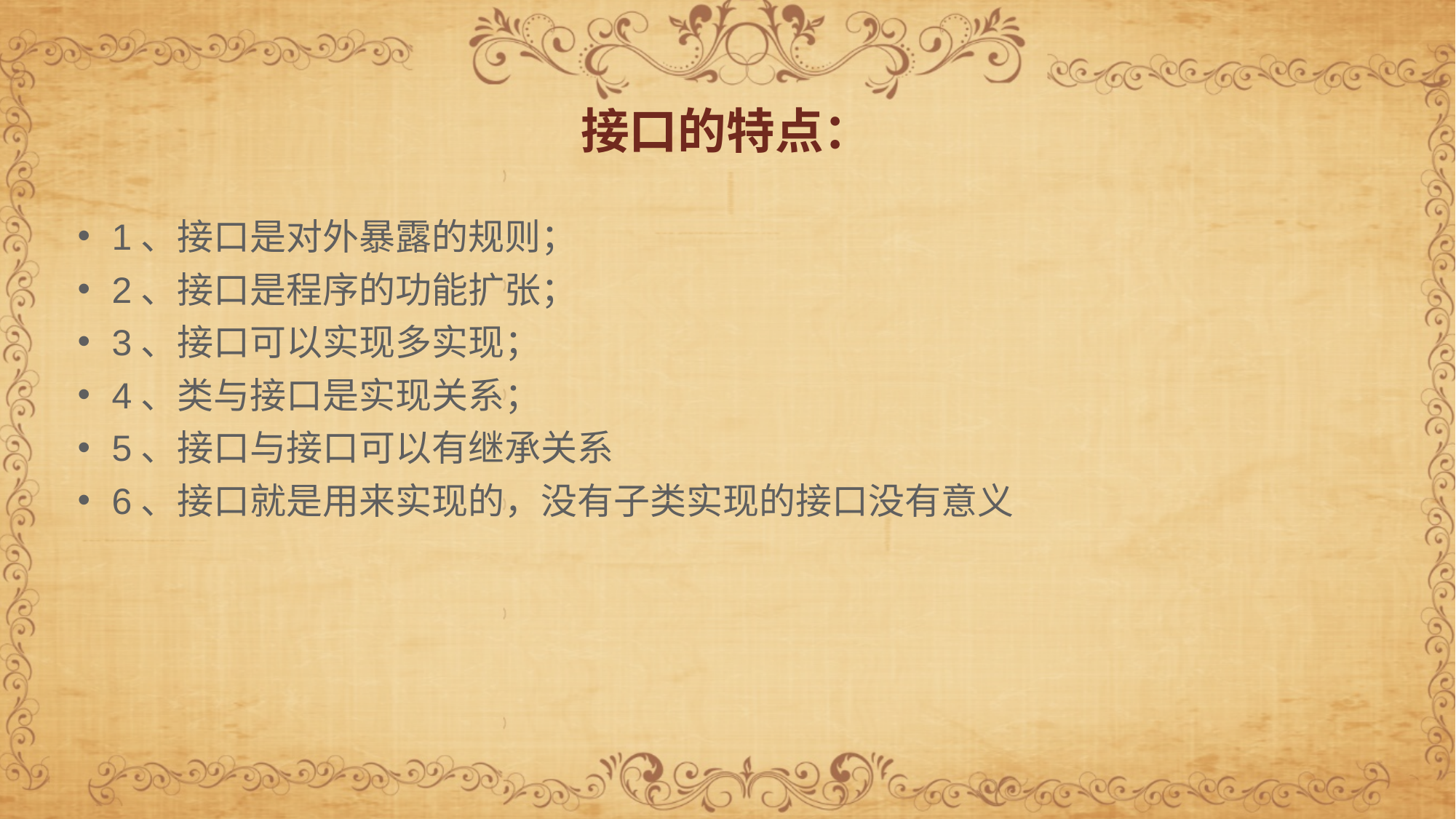

接口的特点：
1、接口是对外暴露的规则；
2、接口是程序的功能扩张；
3、接口可以实现多实现；
4、类与接口是实现关系；
5、接口与接口可以有继承关系
6、接口就是用来实现的，没有子类实现的接口没有意义